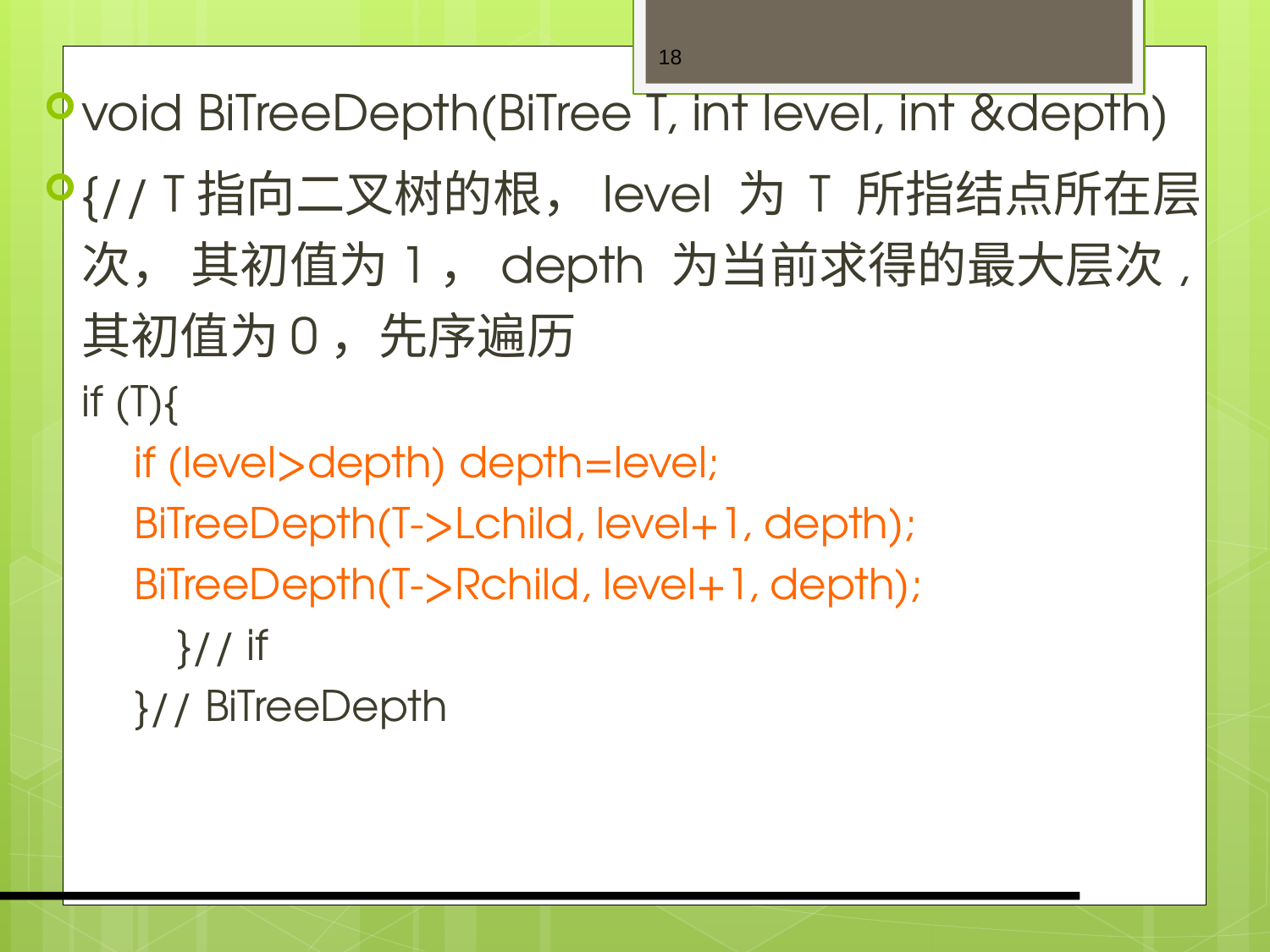

void BiTreeDepth(BiTree T, int level, int &depth)
{// T指向二叉树的根，level 为 T 所指结点所在层次， 其初值为1，depth 为当前求得的最大层次,其初值为0，先序遍历
if (T){
　if (level>depth) depth=level;
　BiTreeDepth(T->Lchild, level+1, depth);
　BiTreeDepth(T->Rchild, level+1, depth);
　　}// if
　}// BiTreeDepth
18